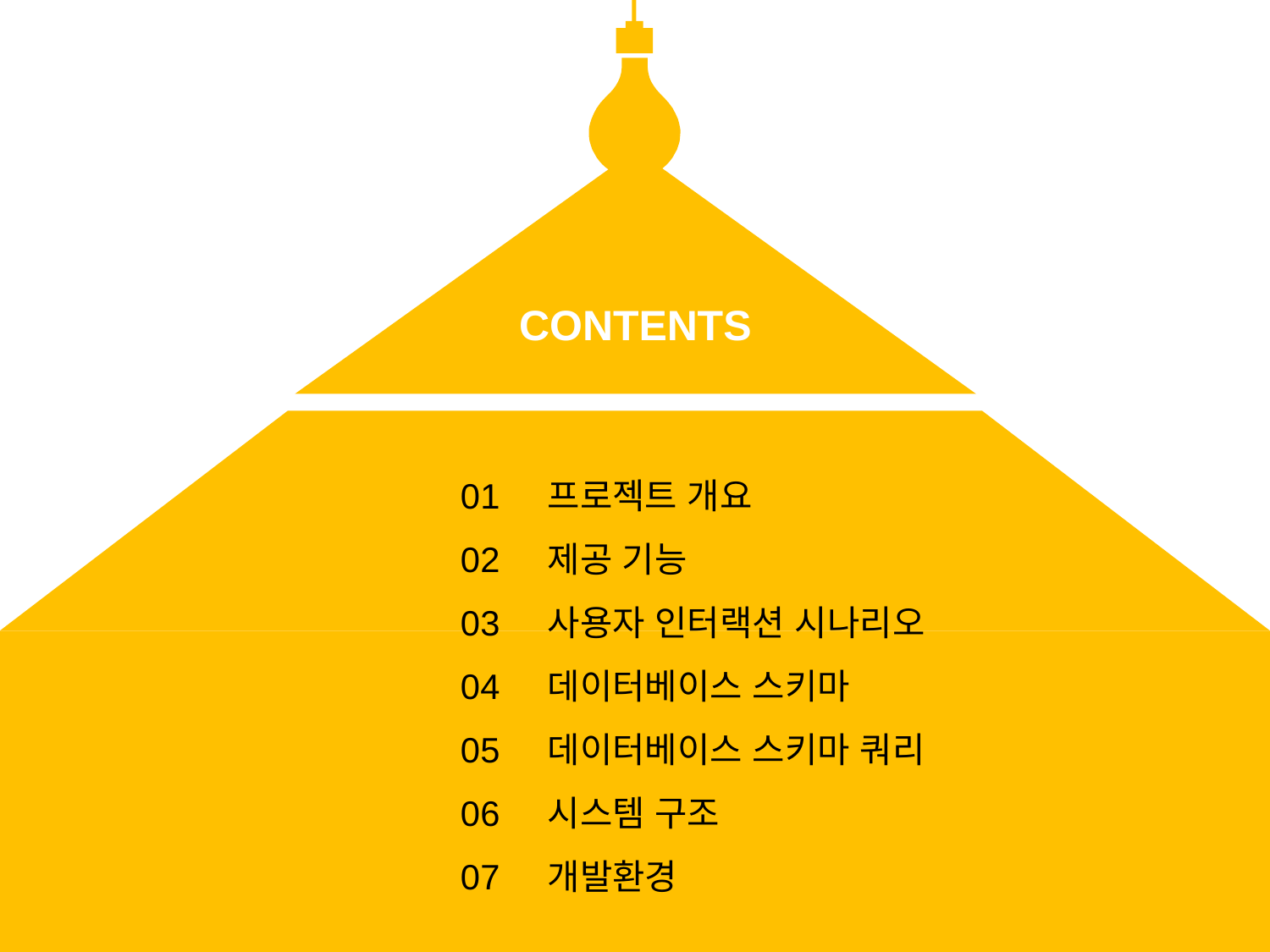

CONTENTS

01    프로젝트 개요
02    제공 기능
03    사용자 인터랙션 시나리오
04    데이터베이스 스키마
05    데이터베이스 스키마 쿼리
06    시스템 구조
07    개발환경